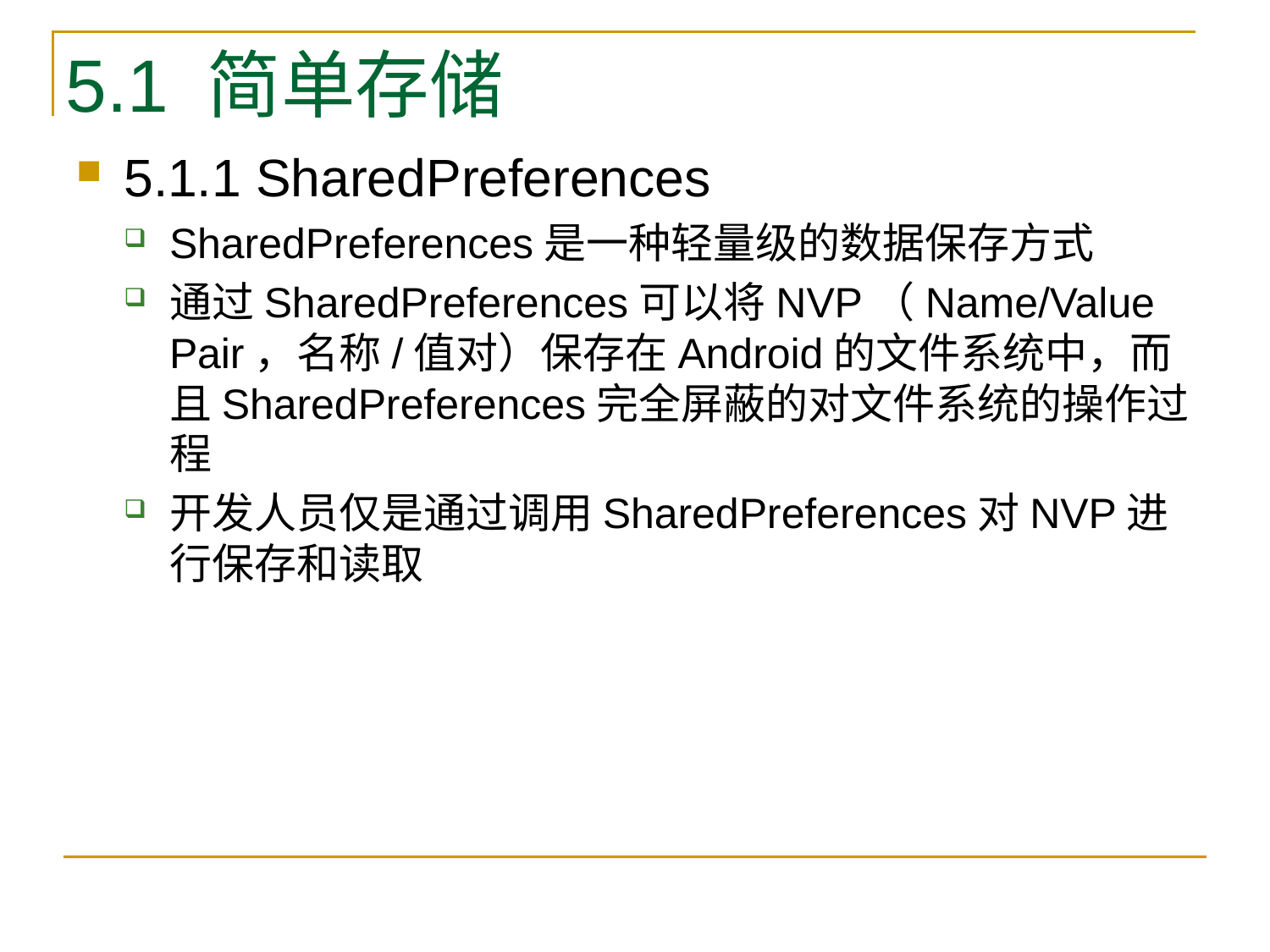

# 5.1 简单存储
5.1.1 SharedPreferences
SharedPreferences是一种轻量级的数据保存方式
通过SharedPreferences可以将NVP（Name/Value Pair，名称/值对）保存在Android的文件系统中，而且SharedPreferences完全屏蔽的对文件系统的操作过程
开发人员仅是通过调用SharedPreferences对NVP进行保存和读取